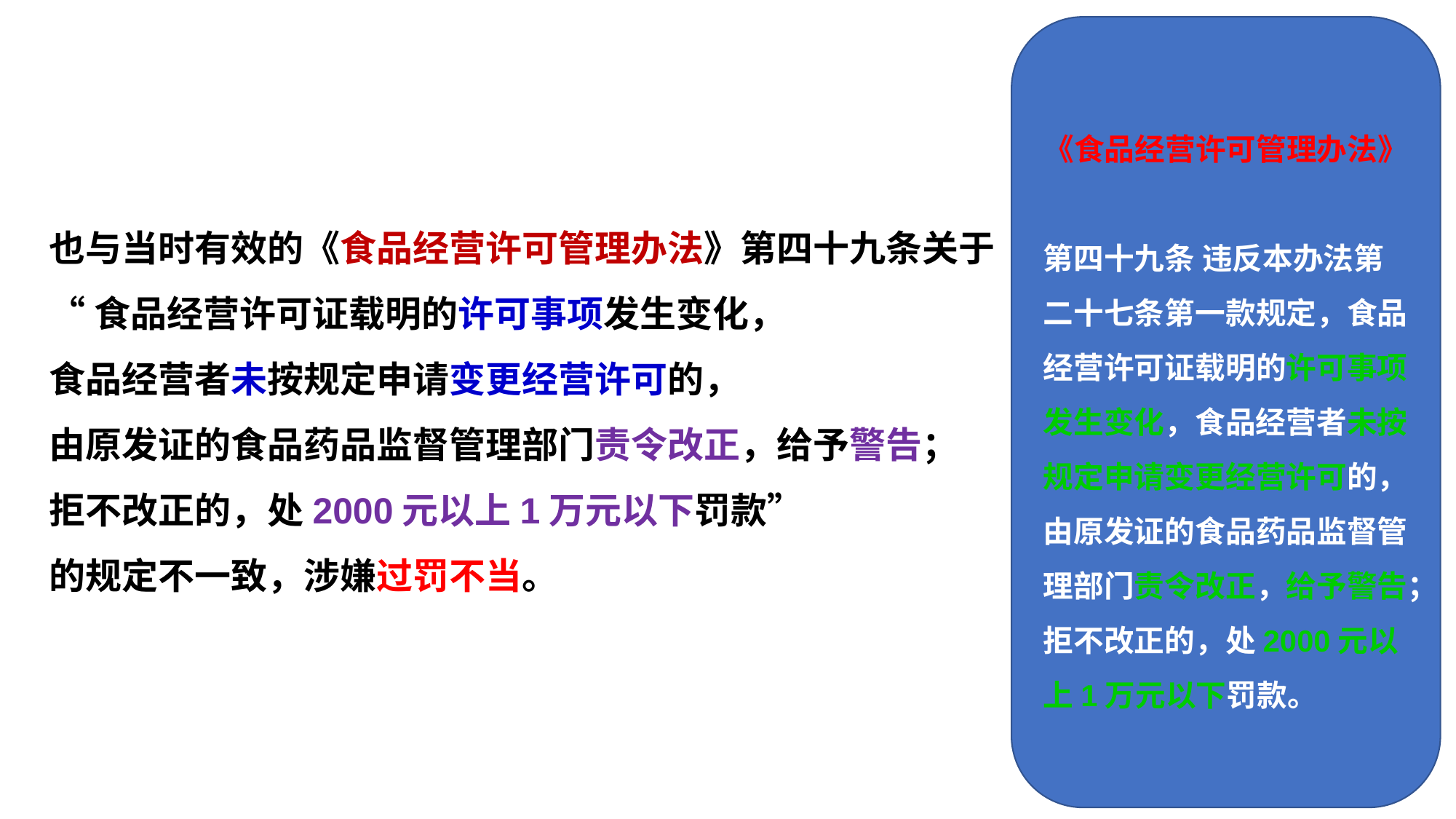

《食品经营许可管理办法》

第四十九条 违反本办法第二十七条第一款规定，食品经营许可证载明的许可事项发生变化，食品经营者未按规定申请变更经营许可的，由原发证的食品药品监督管理部门责令改正，给予警告；拒不改正的，处2000元以上1万元以下罚款。
也与当时有效的《食品经营许可管理办法》第四十九条关于
“食品经营许可证载明的许可事项发生变化，
食品经营者未按规定申请变更经营许可的，
由原发证的食品药品监督管理部门责令改正，给予警告；
拒不改正的，处2000元以上1万元以下罚款”
的规定不一致，涉嫌过罚不当。